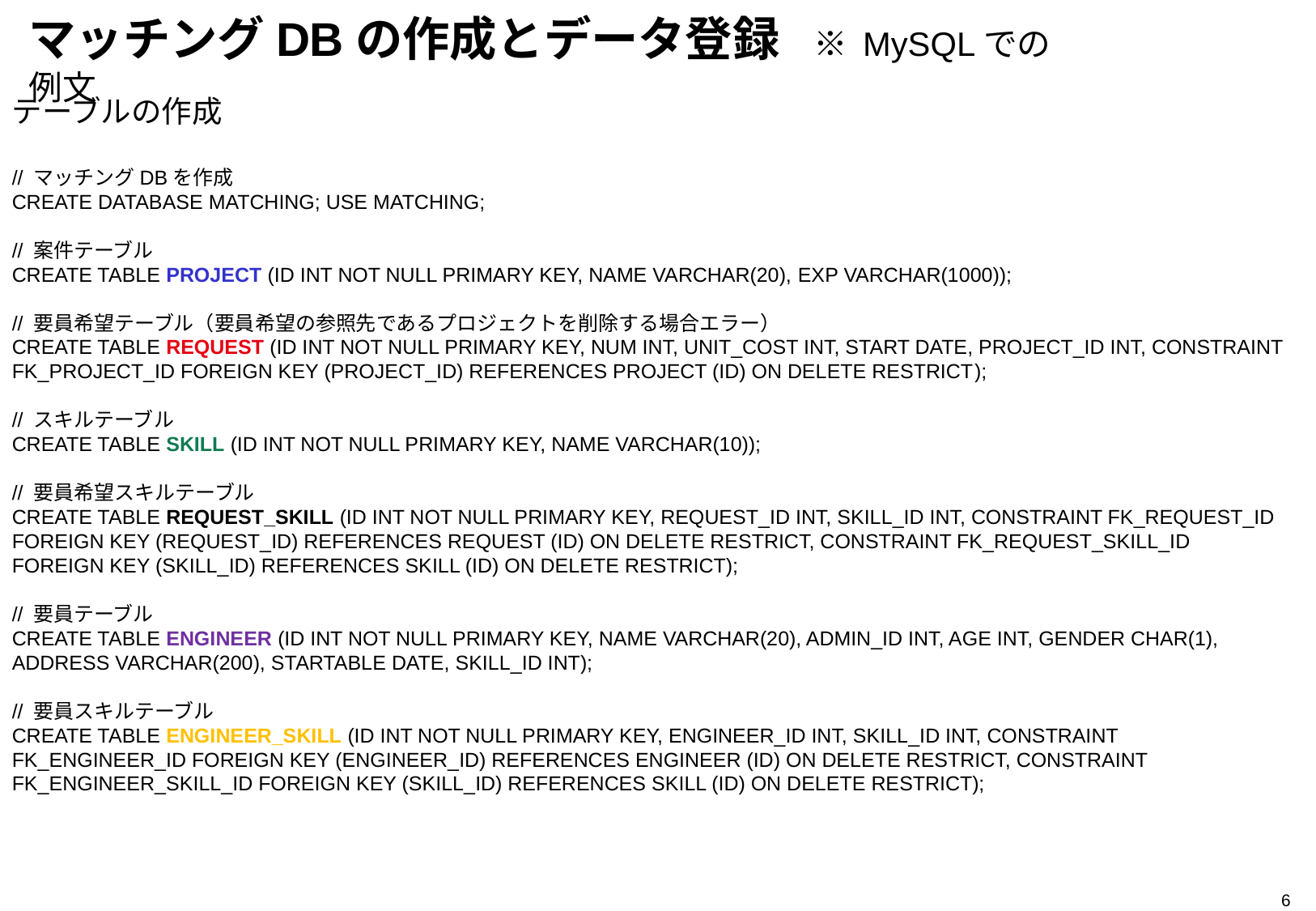

マッチングDBの作成とデータ登録　※ MySQLでの例文
テーブルの作成

// マッチングDBを作成
CREATE DATABASE MATCHING; USE MATCHING;

// 案件テーブル
CREATE TABLE PROJECT (ID INT NOT NULL PRIMARY KEY, NAME VARCHAR(20), EXP VARCHAR(1000));

// 要員希望テーブル（要員希望の参照先であるプロジェクトを削除する場合エラー）
CREATE TABLE REQUEST (ID INT NOT NULL PRIMARY KEY, NUM INT, UNIT_COST INT, START DATE, PROJECT_ID INT, CONSTRAINT FK_PROJECT_ID FOREIGN KEY (PROJECT_ID) REFERENCES PROJECT (ID) ON DELETE RESTRICT);

// スキルテーブル
CREATE TABLE SKILL (ID INT NOT NULL PRIMARY KEY, NAME VARCHAR(10));

// 要員希望スキルテーブル
CREATE TABLE REQUEST_SKILL (ID INT NOT NULL PRIMARY KEY, REQUEST_ID INT, SKILL_ID INT, CONSTRAINT FK_REQUEST_ID FOREIGN KEY (REQUEST_ID) REFERENCES REQUEST (ID) ON DELETE RESTRICT, CONSTRAINT FK_REQUEST_SKILL_ID FOREIGN KEY (SKILL_ID) REFERENCES SKILL (ID) ON DELETE RESTRICT);

// 要員テーブル
CREATE TABLE ENGINEER (ID INT NOT NULL PRIMARY KEY, NAME VARCHAR(20), ADMIN_ID INT, AGE INT, GENDER CHAR(1), ADDRESS VARCHAR(200), STARTABLE DATE, SKILL_ID INT);

// 要員スキルテーブル
CREATE TABLE ENGINEER_SKILL (ID INT NOT NULL PRIMARY KEY, ENGINEER_ID INT, SKILL_ID INT, CONSTRAINT FK_ENGINEER_ID FOREIGN KEY (ENGINEER_ID) REFERENCES ENGINEER (ID) ON DELETE RESTRICT, CONSTRAINT FK_ENGINEER_SKILL_ID FOREIGN KEY (SKILL_ID) REFERENCES SKILL (ID) ON DELETE RESTRICT);